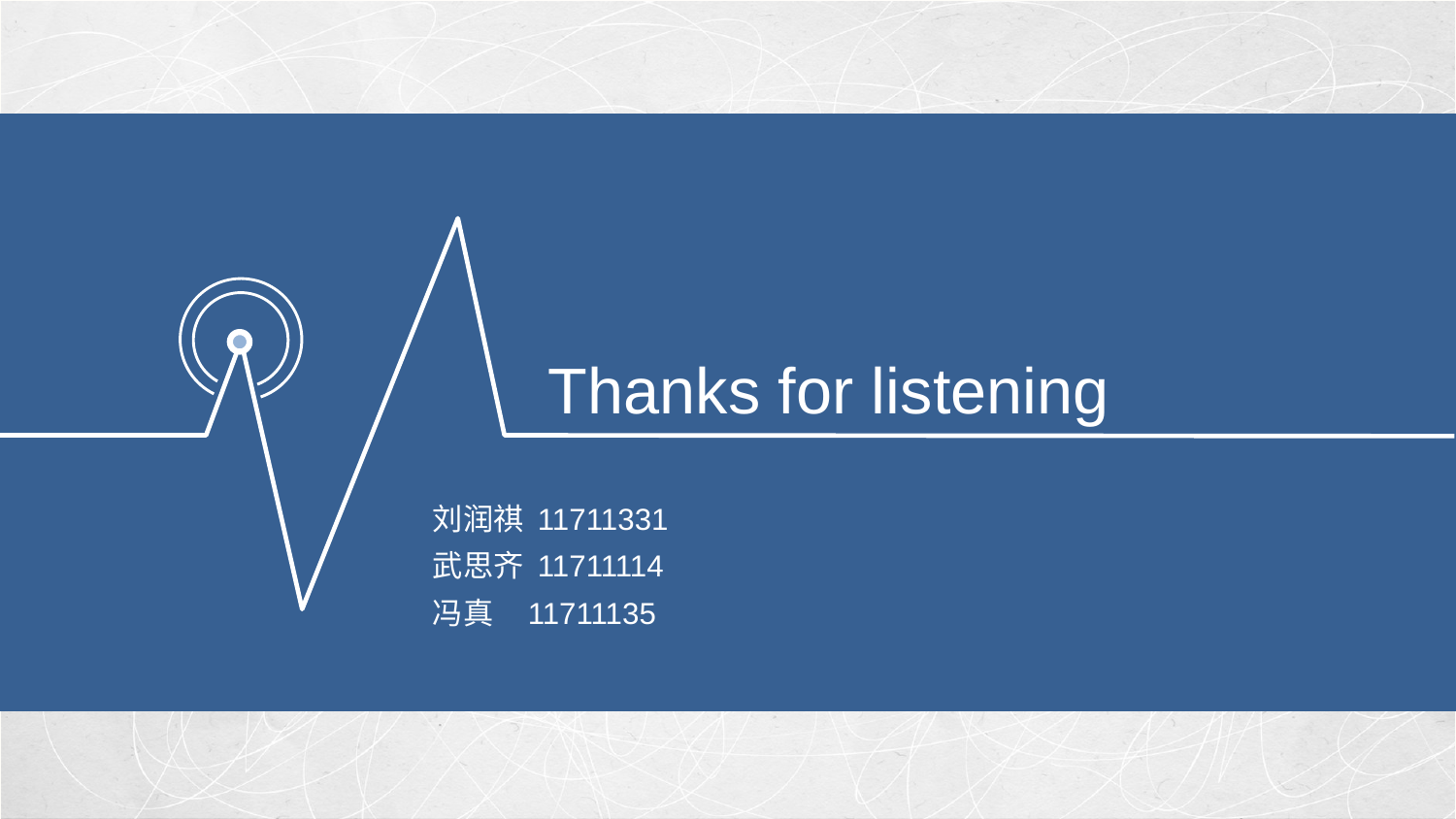

单击此处添加您的标题文字
Thanks for listening
单击此处添加您的副标题
刘润祺 11711331
武思齐 11711114
冯真    11711135